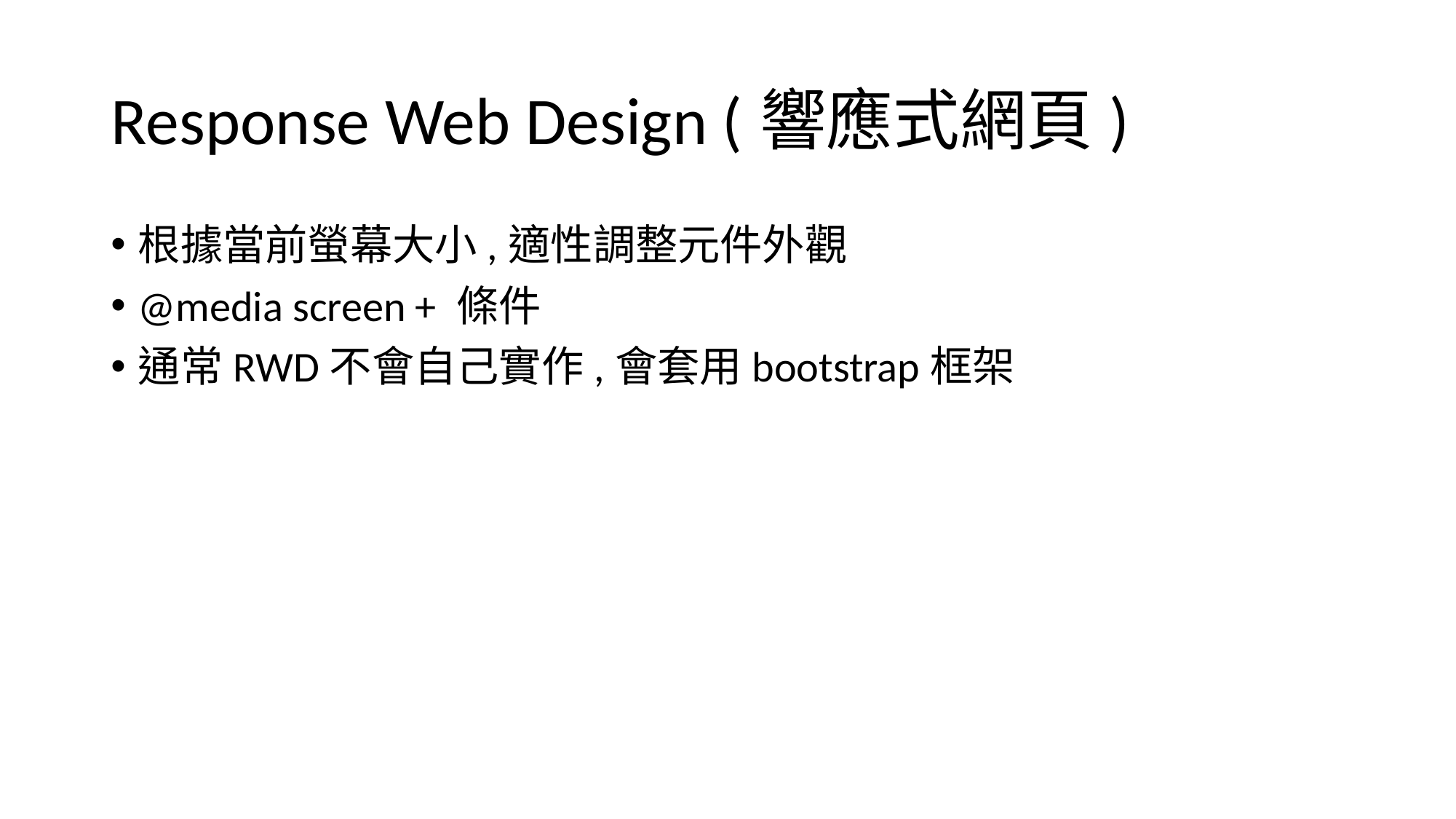

# Response Web Design (響應式網頁)
根據當前螢幕大小,適性調整元件外觀
@media screen + 條件
通常RWD不會自己實作,會套用bootstrap框架